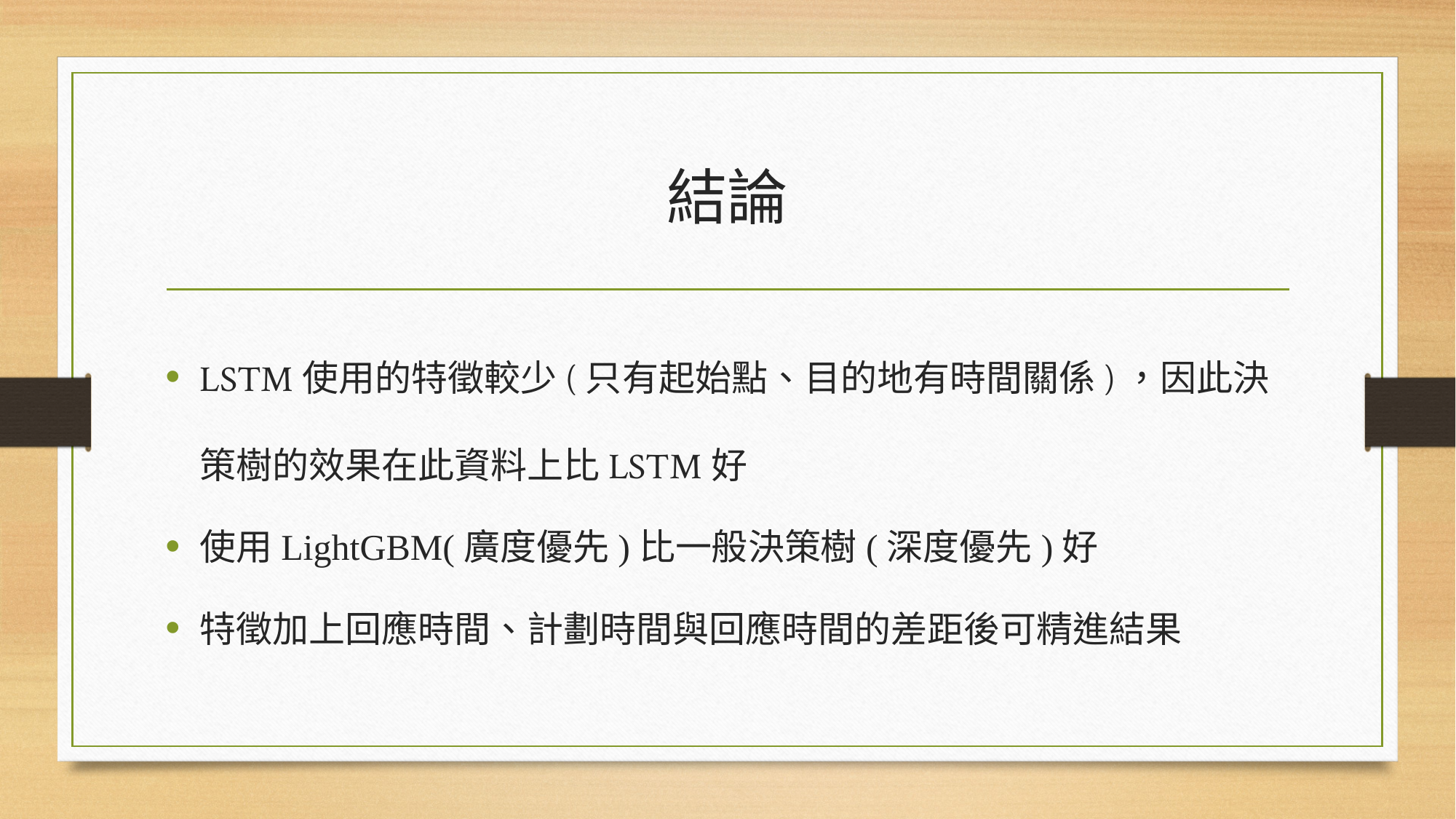

# 結論
LSTM使用的特徵較少(只有起始點、目的地有時間關係)，因此決策樹的效果在此資料上比LSTM好
使用LightGBM(廣度優先)比一般決策樹(深度優先)好
特徵加上回應時間、計劃時間與回應時間的差距後可精進結果